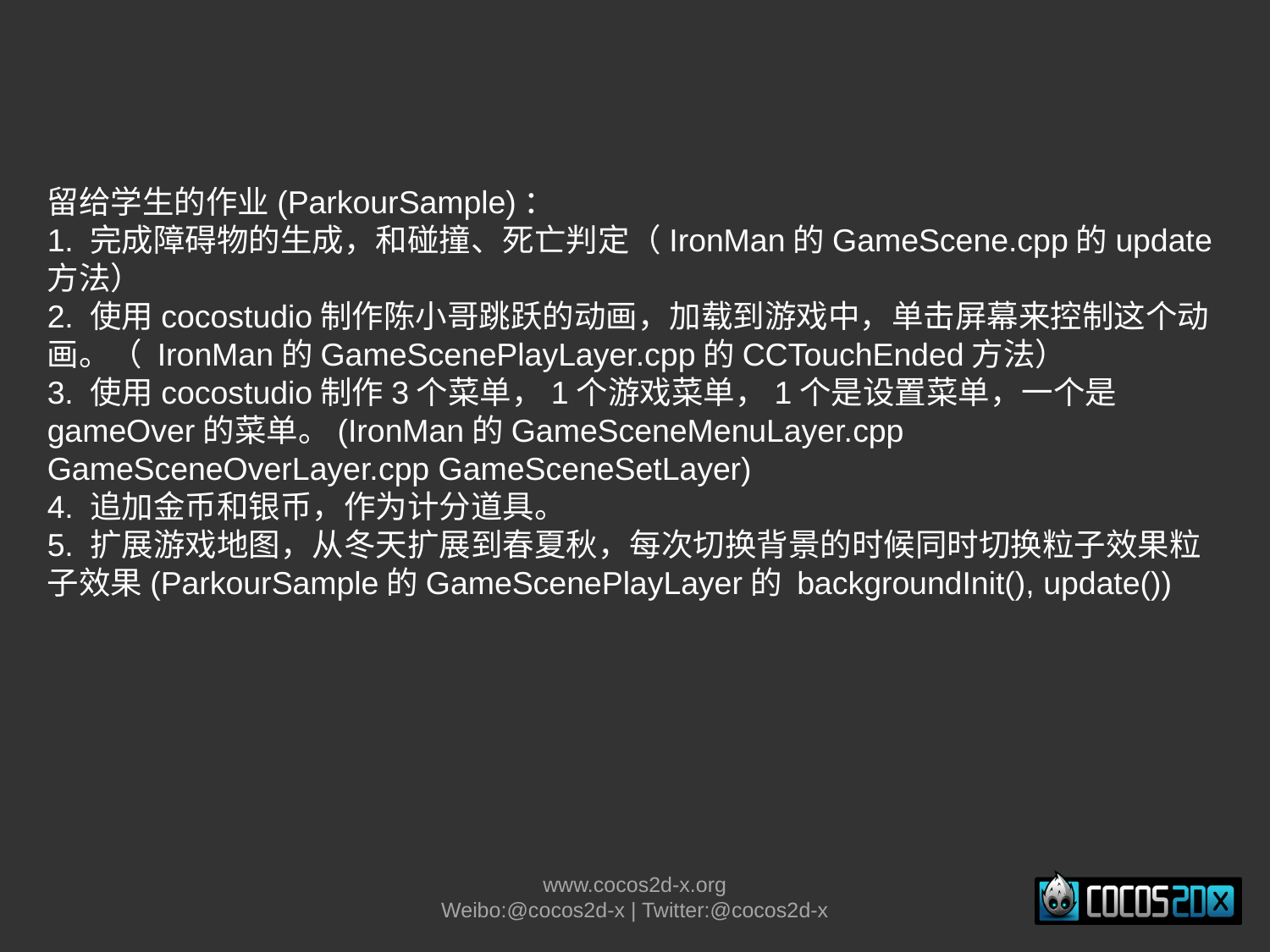

留给学生的作业(ParkourSample)：
1. 完成障碍物的生成，和碰撞、死亡判定（IronMan的GameScene.cpp的update方法）
2. 使用cocostudio制作陈小哥跳跃的动画，加载到游戏中，单击屏幕来控制这个动画。（ IronMan的GameScenePlayLayer.cpp的CCTouchEnded方法）
3. 使用cocostudio制作3个菜单，1个游戏菜单，1个是设置菜单，一个是gameOver的菜单。(IronMan的GameSceneMenuLayer.cpp GameSceneOverLayer.cpp GameSceneSetLayer)
4. 追加金币和银币，作为计分道具。
5. 扩展游戏地图，从冬天扩展到春夏秋，每次切换背景的时候同时切换粒子效果粒子效果(ParkourSample的GameScenePlayLayer的 backgroundInit(), update())